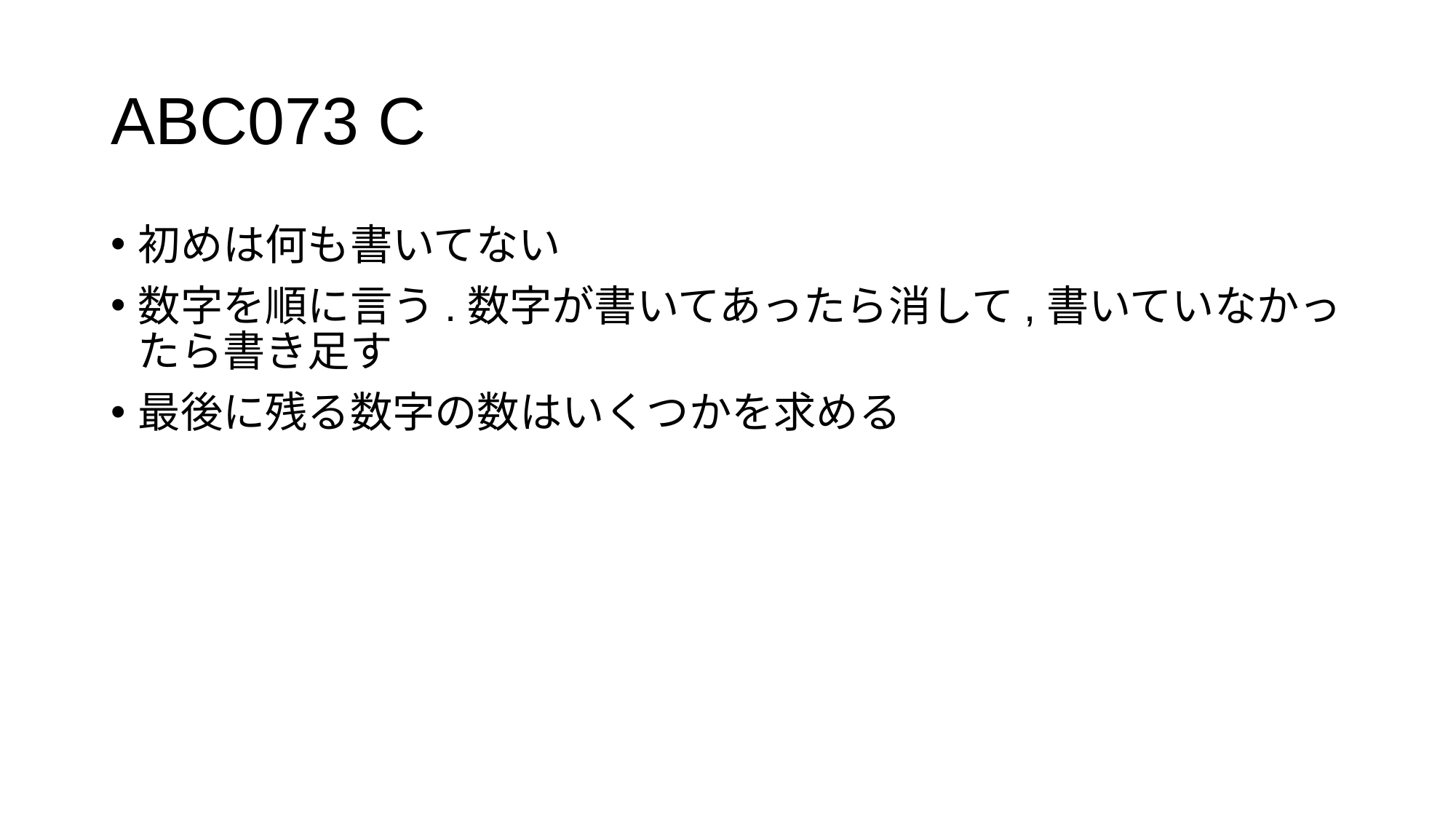

# ABC073 C
初めは何も書いてない
数字を順に言う.数字が書いてあったら消して,書いていなかったら書き足す
最後に残る数字の数はいくつかを求める